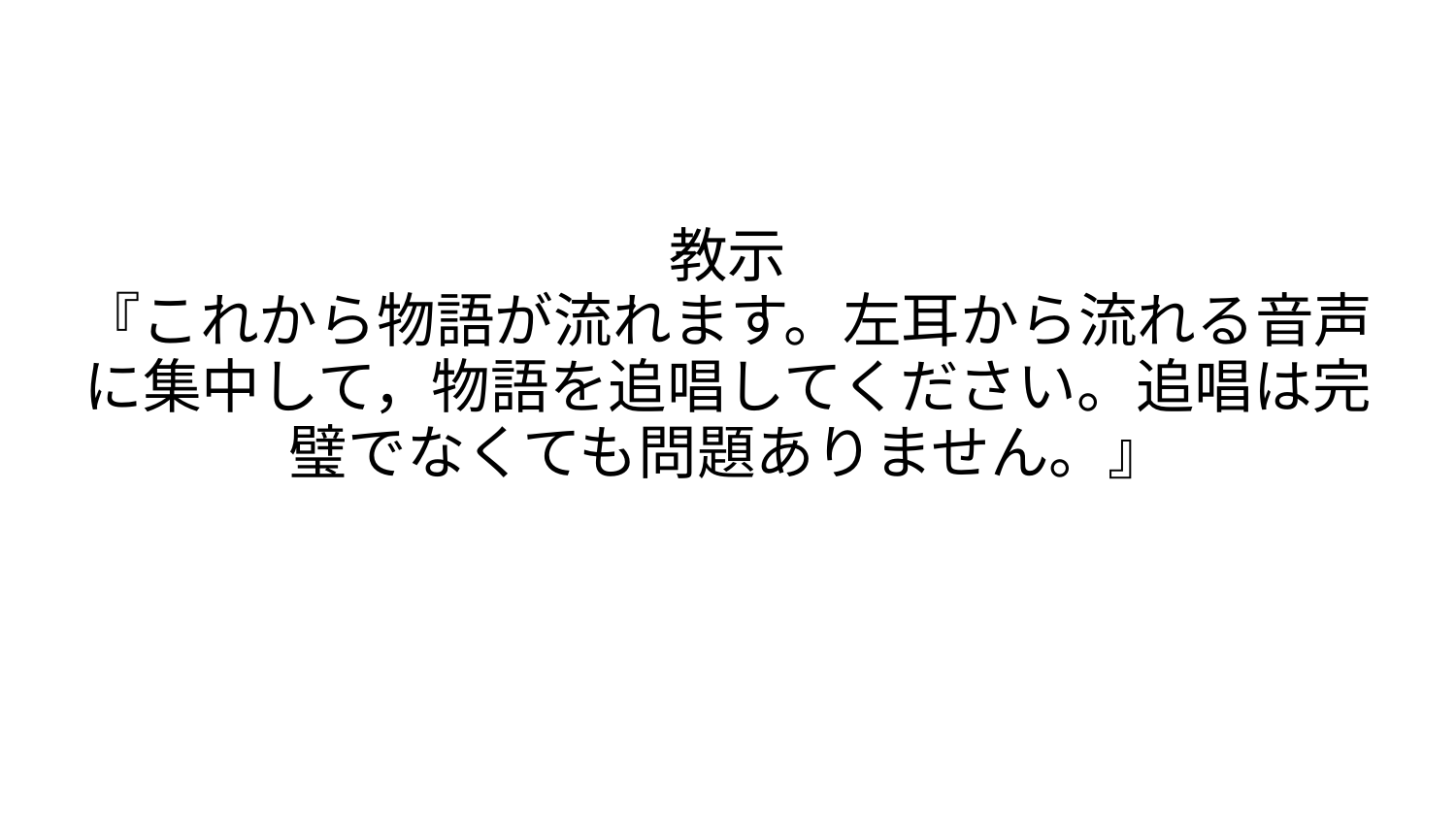

# 教示
『これから物語が流れます。左耳から流れる音声に集中して，物語を追唱してください。追唱は完璧でなくても問題ありません。』